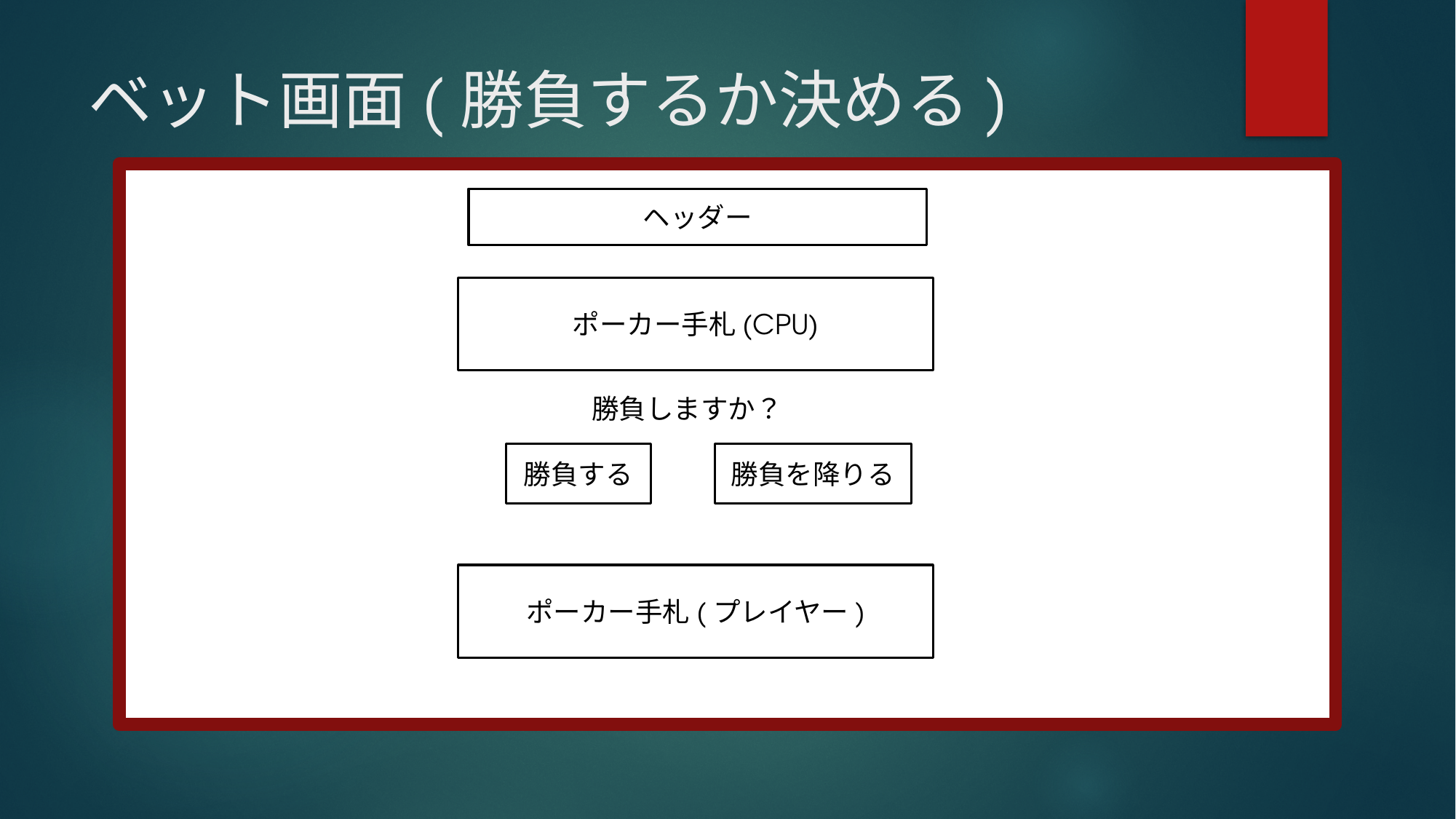

# ベット画面(勝負するか決める)

ヘッダー
ポーカー手札(CPU)
勝負しますか？
勝負する
勝負を降りる
ポーカー手札(プレイヤー)